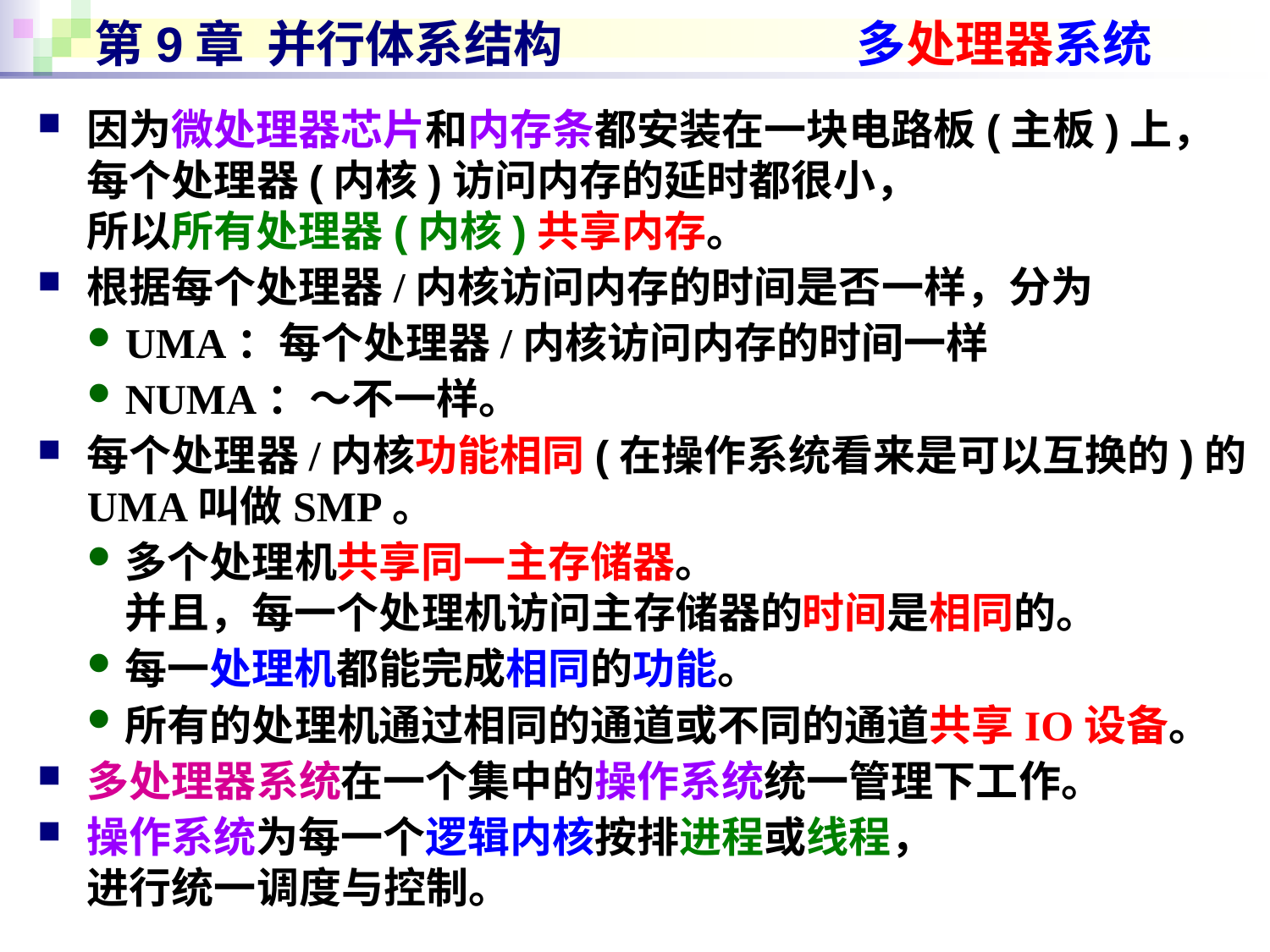

# 第9章  并行体系结构
多处理器系统
因为微处理器芯片和内存条都安装在一块电路板(主板)上，
每个处理器(内核)访问内存的延时都很小，
所以所有处理器(内核)共享内存。
根据每个处理器/内核访问内存的时间是否一样，分为
UMA：每个处理器/内核访问内存的时间一样
NUMA：～不一样。
每个处理器/内核功能相同(在操作系统看来是可以互换的)的UMA叫做SMP。
多个处理机共享同一主存储器。
并且，每一个处理机访问主存储器的时间是相同的。
每一处理机都能完成相同的功能。
所有的处理机通过相同的通道或不同的通道共享IO设备。
多处理器系统在一个集中的操作系统统一管理下工作。
操作系统为每一个逻辑内核按排进程或线程，
进行统一调度与控制。
78